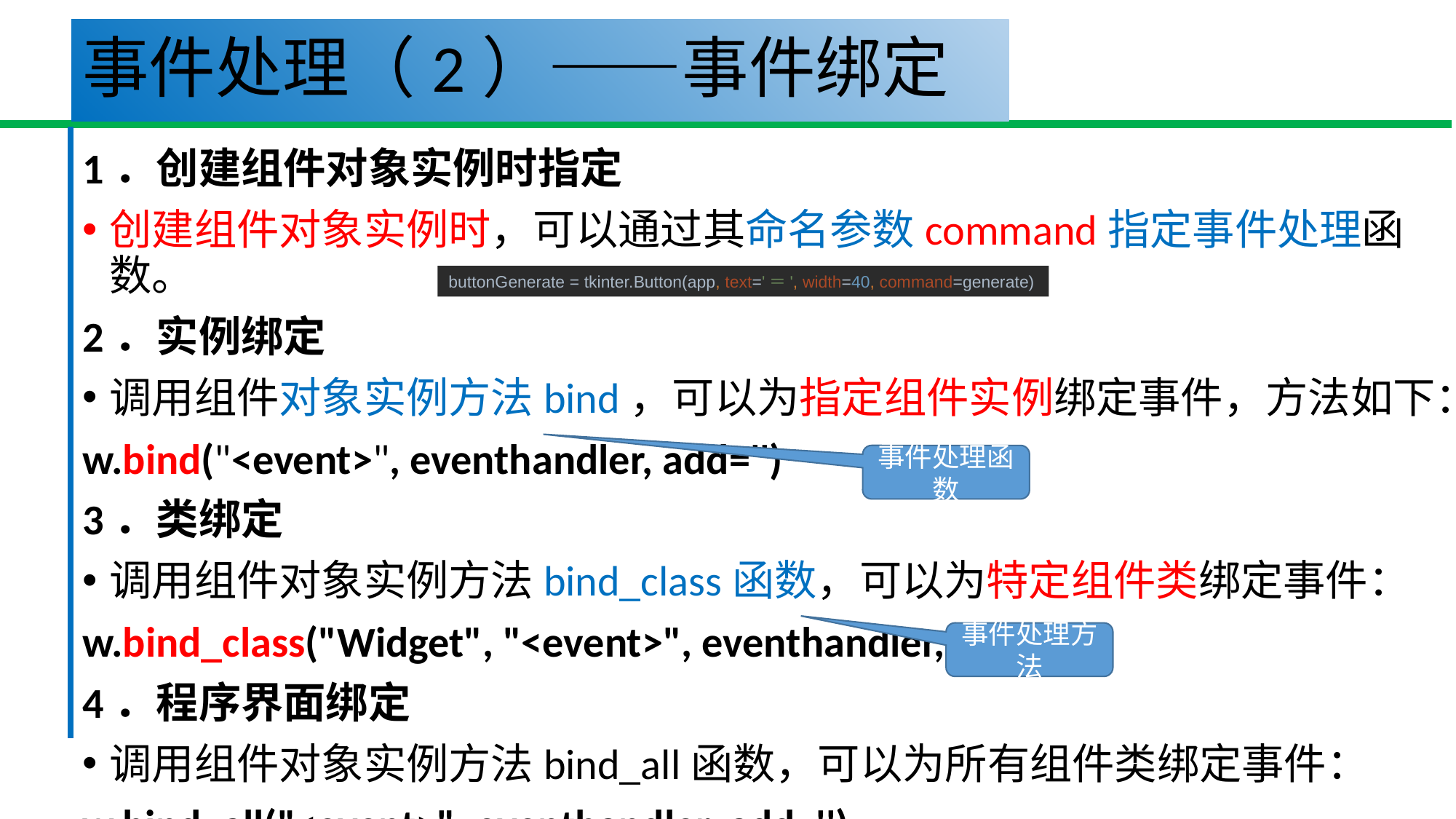

# 事件处理（2）——事件绑定
1．创建组件对象实例时指定
创建组件对象实例时，可以通过其命名参数command指定事件处理函数。
2．实例绑定
调用组件对象实例方法bind，可以为指定组件实例绑定事件，方法如下：
w.bind("<event>", eventhandler, add='')
3．类绑定
调用组件对象实例方法bind_class函数，可以为特定组件类绑定事件：
w.bind_class("Widget", "<event>", eventhandler, add='')
4．程序界面绑定
调用组件对象实例方法bind_all函数，可以为所有组件类绑定事件：
w.bind_all("<event>", eventhandler, add='')

buttonGenerate = tkinter.Button(app, text='＝', width=40, command=generate)
事件处理函数
事件处理方法